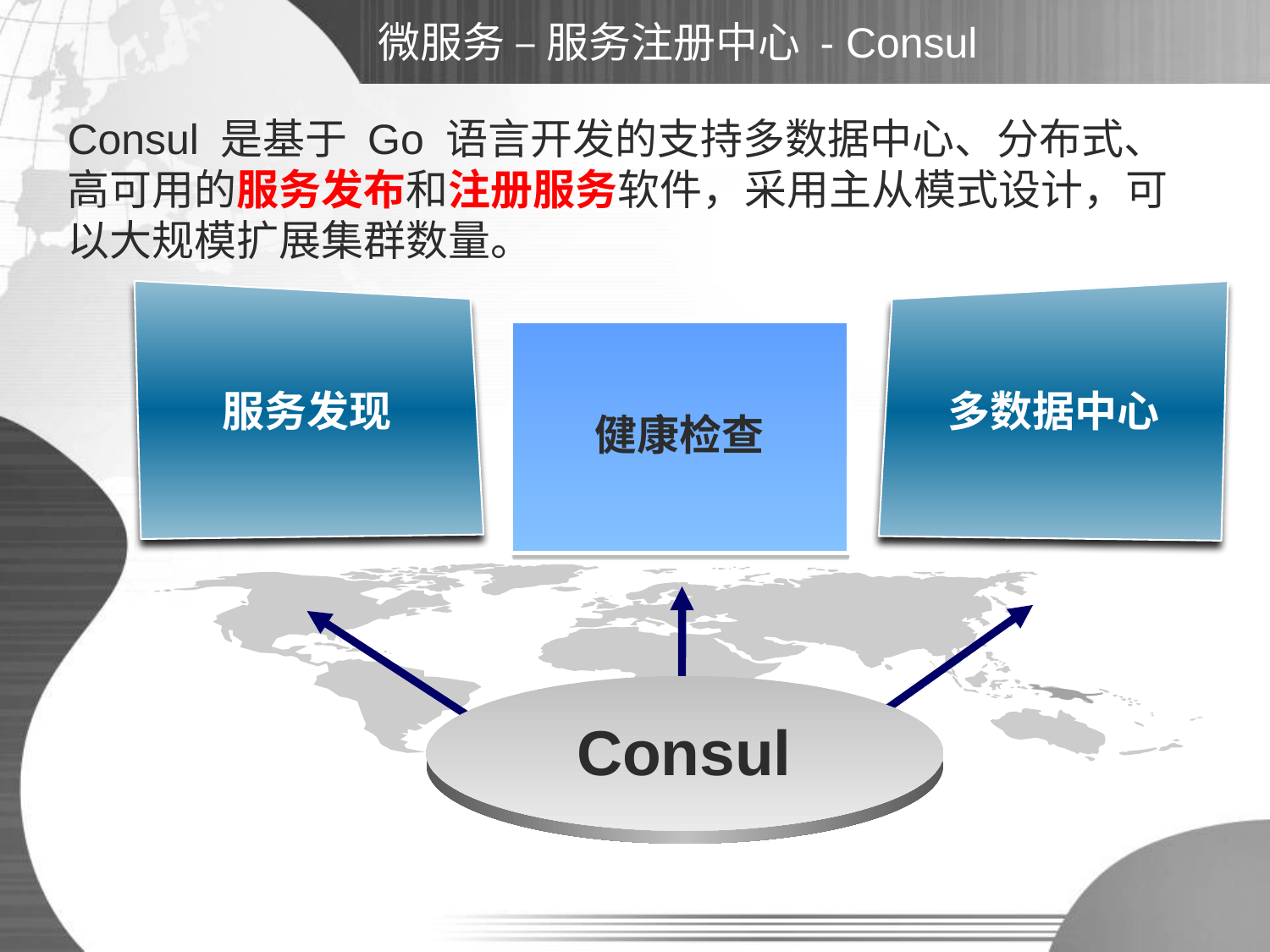

# 微服务 – 服务注册中心 - Consul
Consul 是基于 Go 语言开发的支持多数据中心、分布式、高可用的服务发布和注册服务软件，采用主从模式设计，可以大规模扩展集群数量。

服务发现
多数据中心
健康检查

Consul